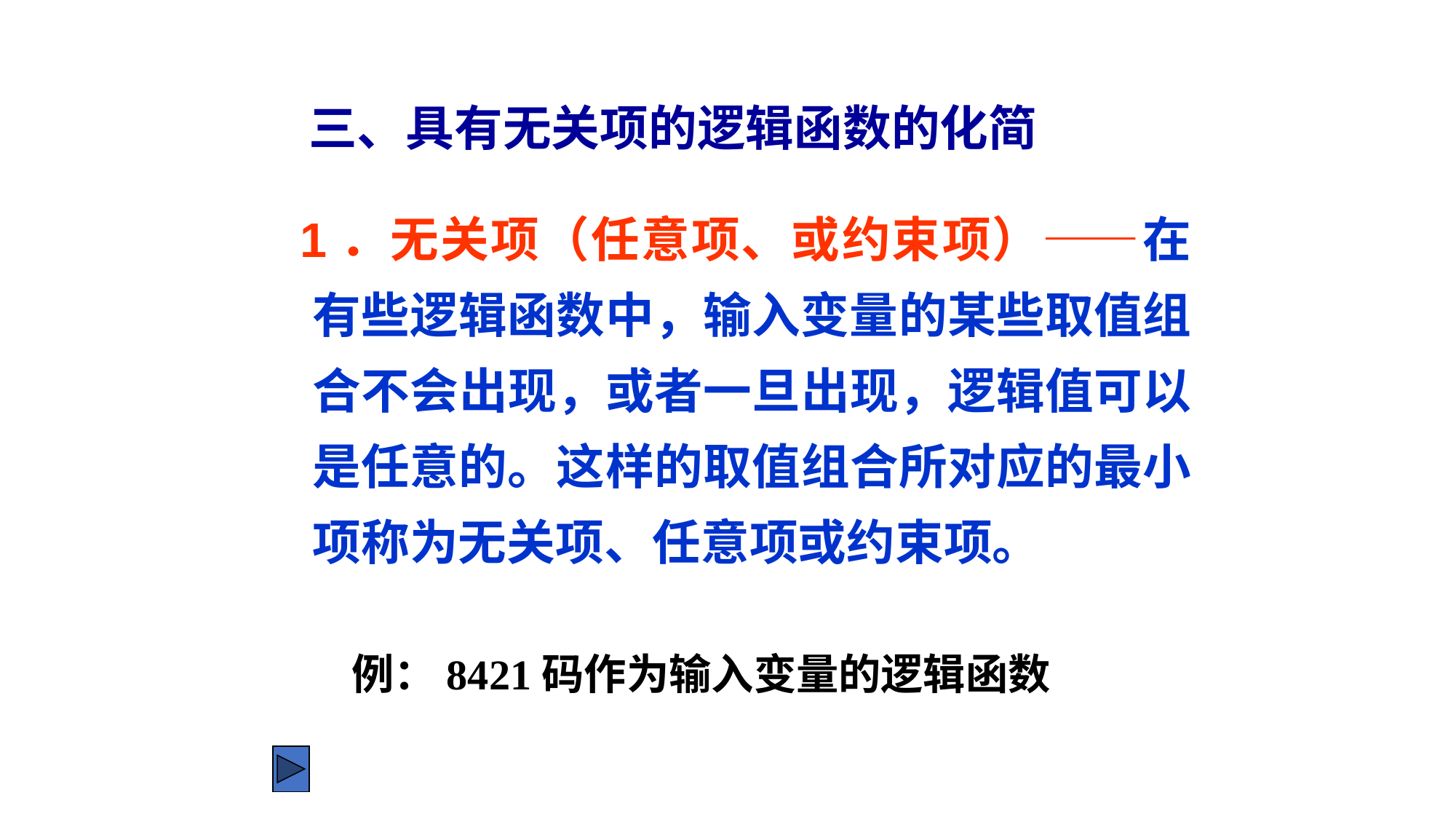

三、具有无关项的逻辑函数的化简
    1．无关项（任意项、或约束项）——在有些逻辑函数中，输入变量的某些取值组合不会出现，或者一旦出现，逻辑值可以是任意的。这样的取值组合所对应的最小项称为无关项、任意项或约束项。
例：8421码作为输入变量的逻辑函数